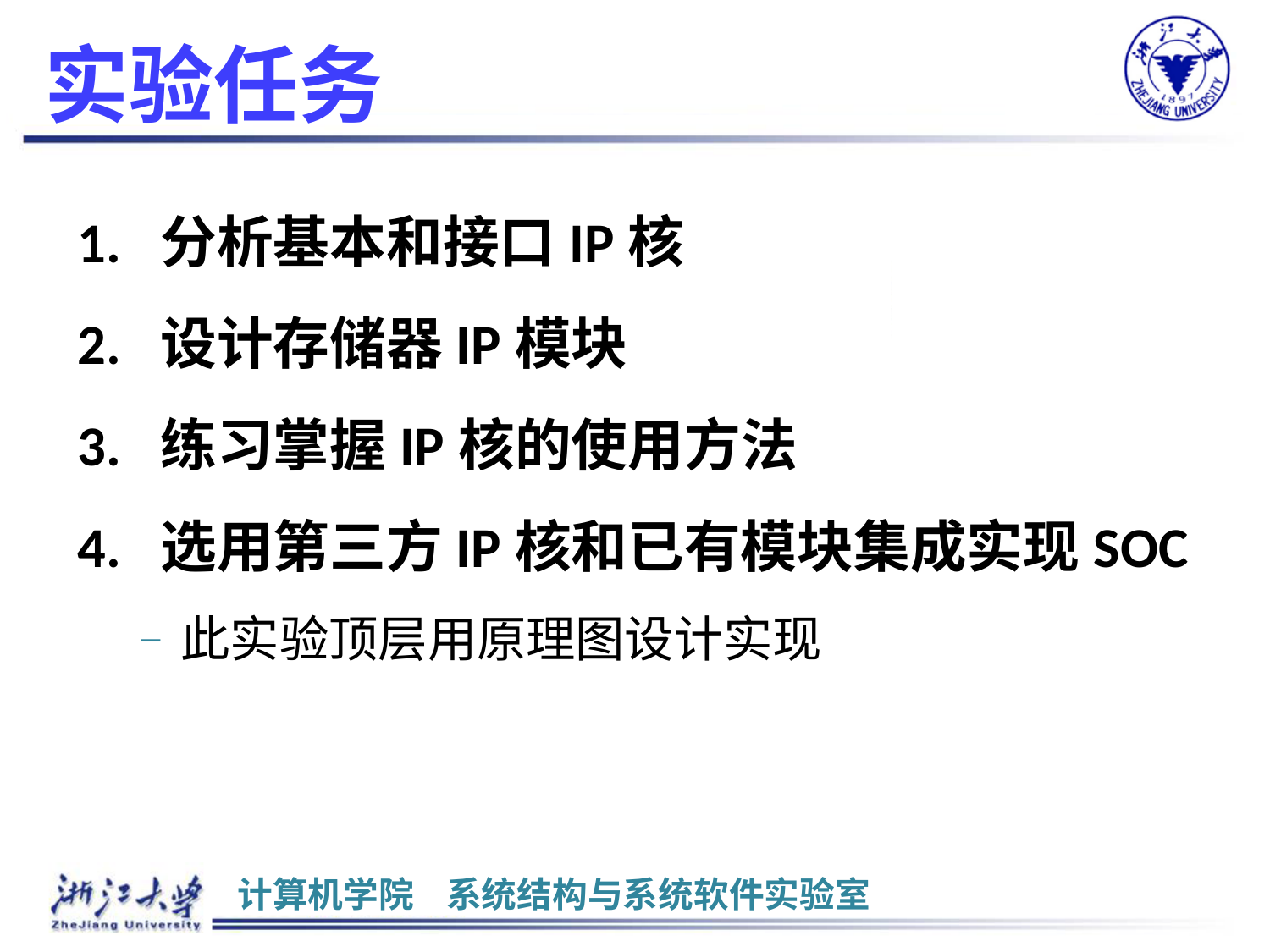

# 实验任务
1.  分析基本和接口IP核
2.  设计存储器IP模块
3.  练习掌握IP核的使用方法
4.  选用第三方IP核和已有模块集成实现SOC
此实验顶层用原理图设计实现
6